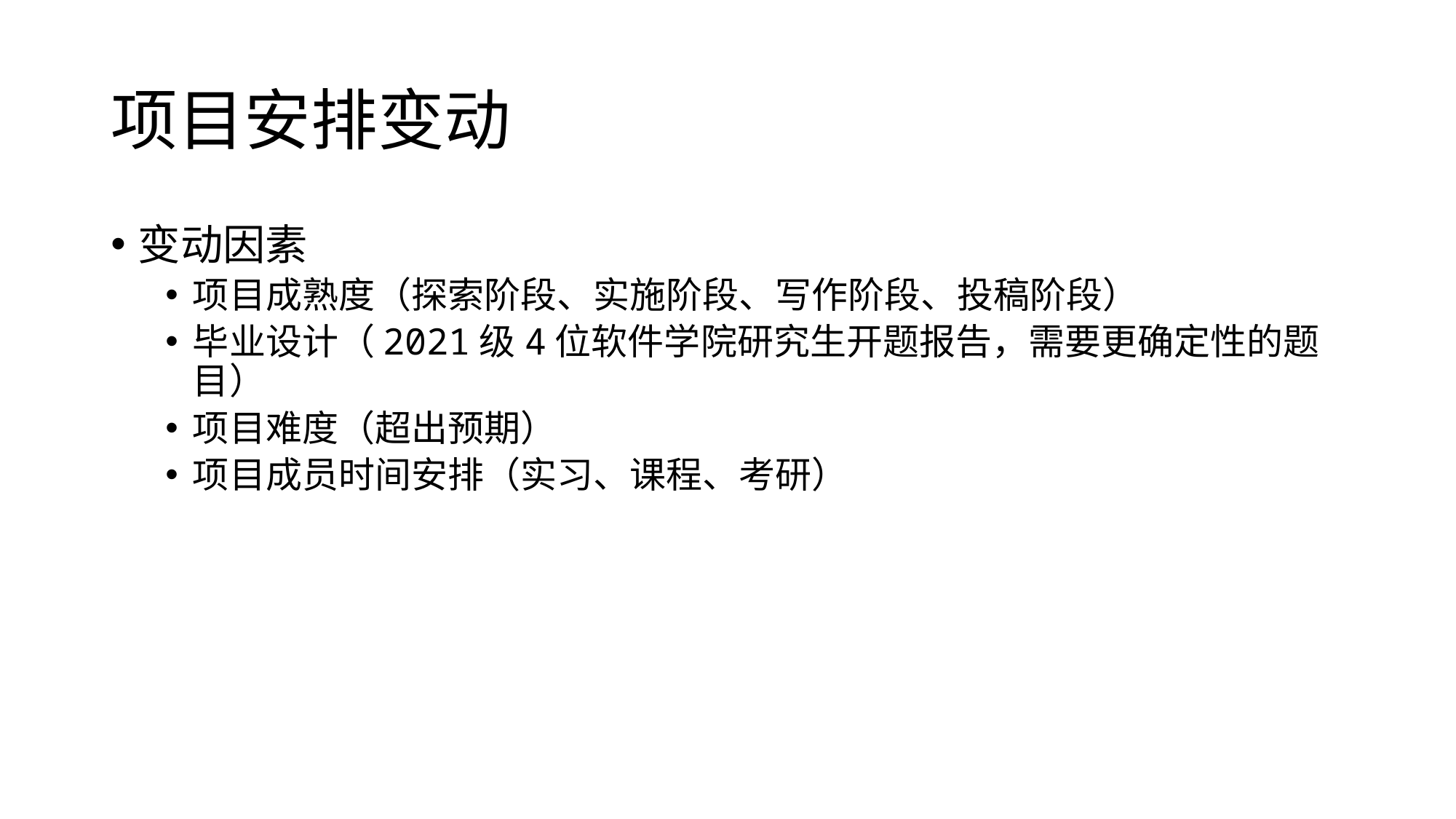

# 项目安排变动
变动因素
项目成熟度（探索阶段、实施阶段、写作阶段、投稿阶段）
毕业设计（2021级4位软件学院研究生开题报告，需要更确定性的题目）
项目难度（超出预期）
项目成员时间安排（实习、课程、考研）